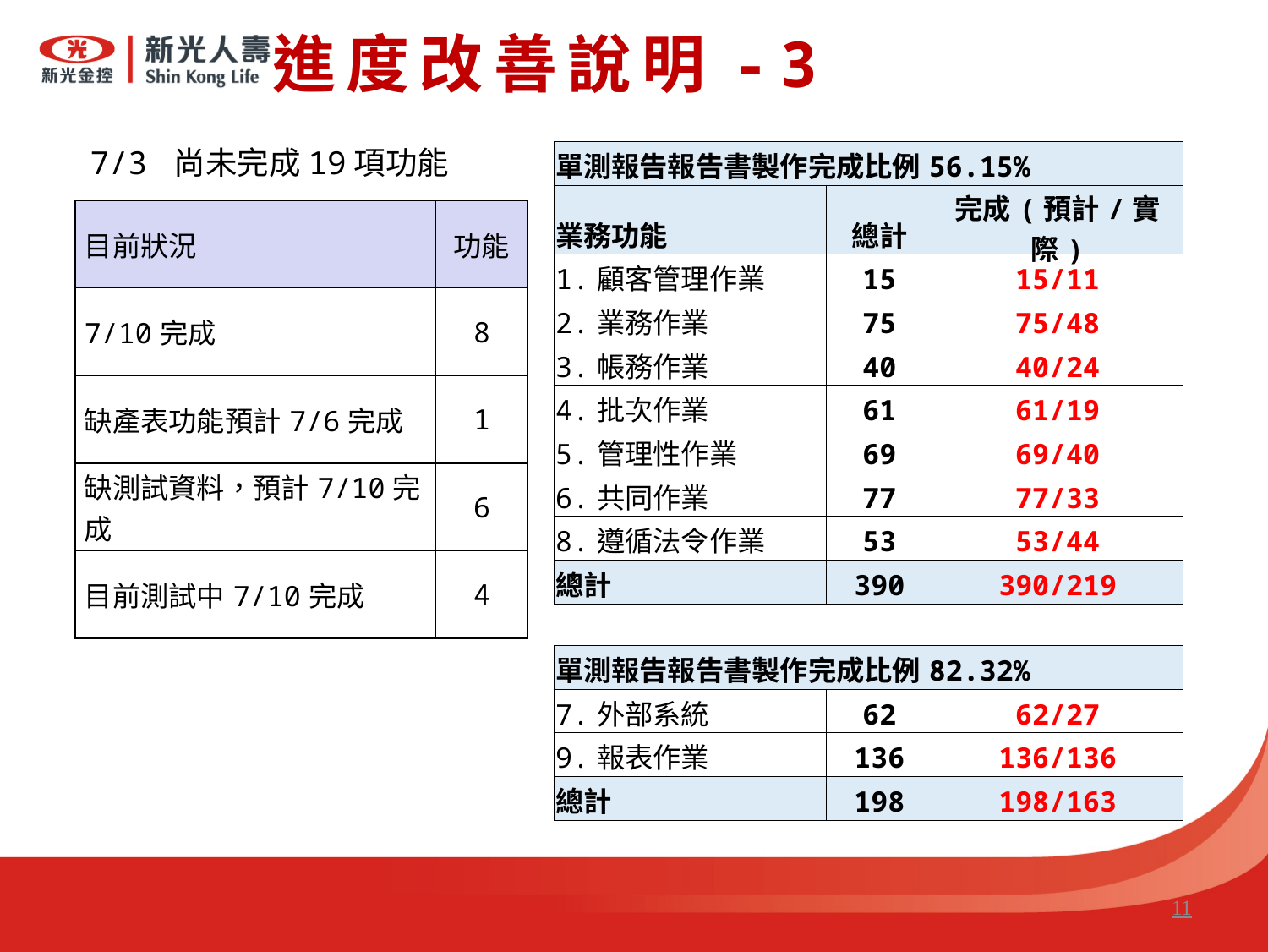

進度改善說明-3

 7/3 尚未完成19項功能

| 單測報告報告書製作完成比例56.15% |  |  |
| --- | --- | --- |
| 業務功能 | 總計 | 完成(預計/實際) |
| 1.顧客管理作業 | 15 | 15/11 |
| 2.業務作業 | 75 | 75/48 |
| 3.帳務作業 | 40 | 40/24 |
| 4.批次作業 | 61 | 61/19 |
| 5.管理性作業 | 69 | 69/40 |
| 6.共同作業 | 77 | 77/33 |
| 8.遵循法令作業 | 53 | 53/44 |
| 總計 | 390 | 390/219 |
|  |  |  |
| 單測報告報告書製作完成比例82.32% |  |  |
| 7.外部系統 | 62 | 62/27 |
| 9.報表作業 | 136 | 136/136 |
| 總計 | 198 | 198/163 |
| 目前狀況 | 功能 |
| --- | --- |
| 7/10完成 | 8 |
| 缺產表功能預計7/6完成 | 1 |
| 缺測試資料，預計7/10完成 | 6 |
| 目前測試中7/10完成 | 4 |
11